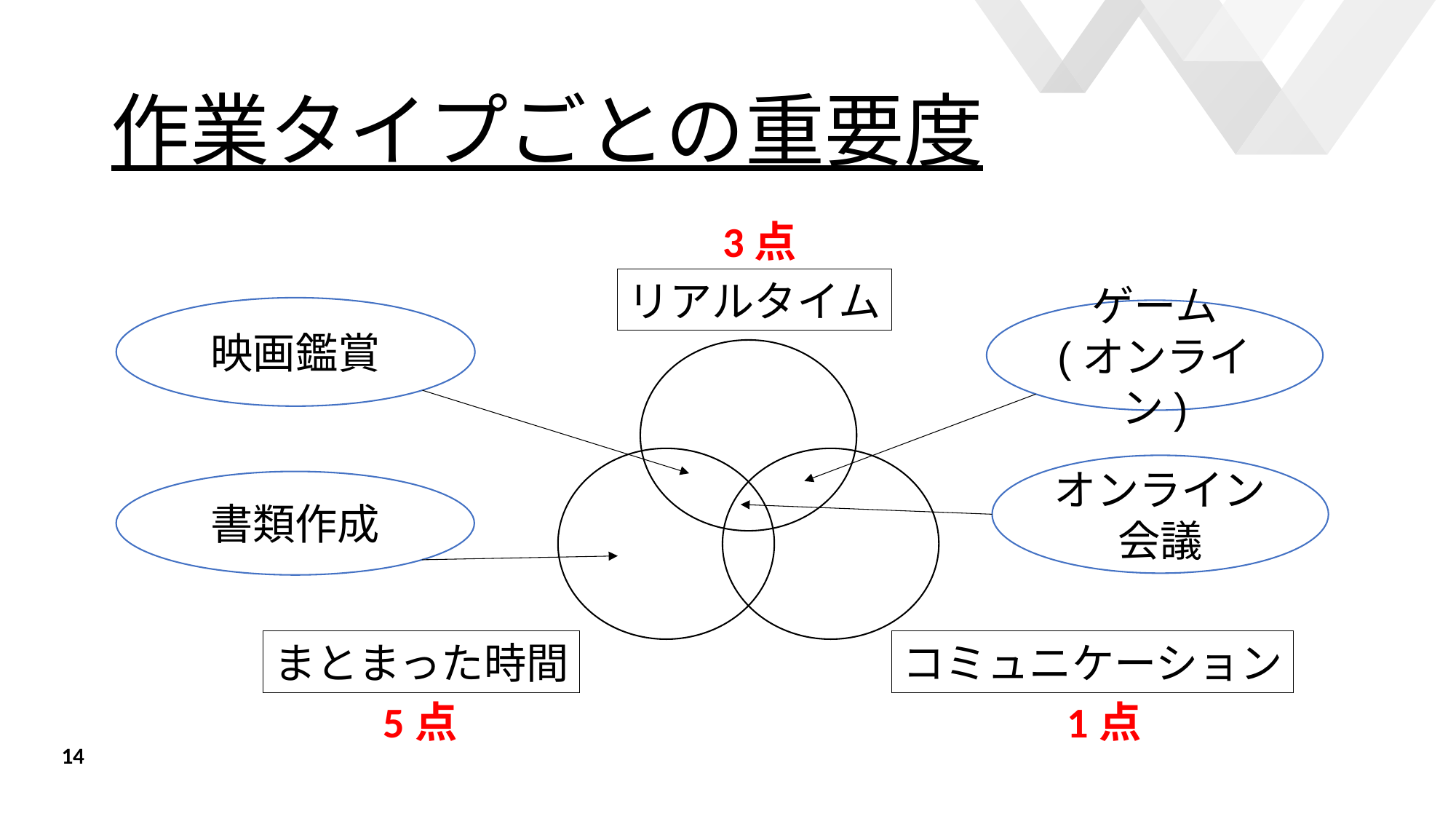

# 作業タイプごとの重要度
3点
リアルタイム
映画鑑賞
ゲーム
(オンライン)
Edit or modify the downloaded templates and claim /
pass off as your own work
オンライン
会議
書類作成
コミュニケーション
まとまった時間

5点
1点
14